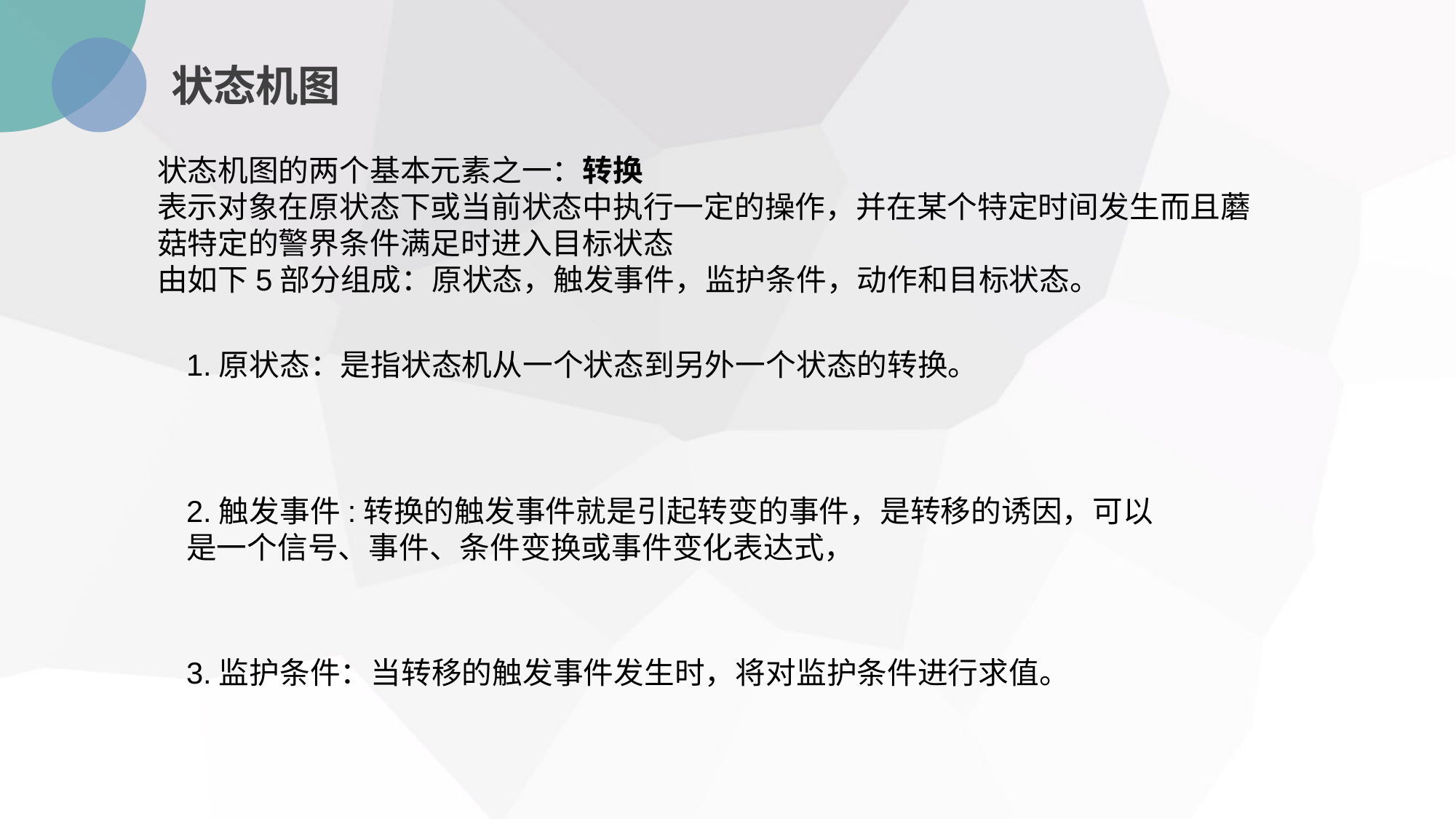

状态机图
状态机图的两个基本元素之一：转换
表示对象在原状态下或当前状态中执行一定的操作，并在某个特定时间发生而且蘑菇特定的警界条件满足时进入目标状态
由如下5部分组成：原状态，触发事件，监护条件，动作和目标状态。
1.原状态：是指状态机从一个状态到另外一个状态的转换。
2.触发事件:转换的触发事件就是引起转变的事件，是转移的诱因，可以是一个信号、事件、条件变换或事件变化表达式，
3.监护条件：当转移的触发事件发生时，将对监护条件进行求值。